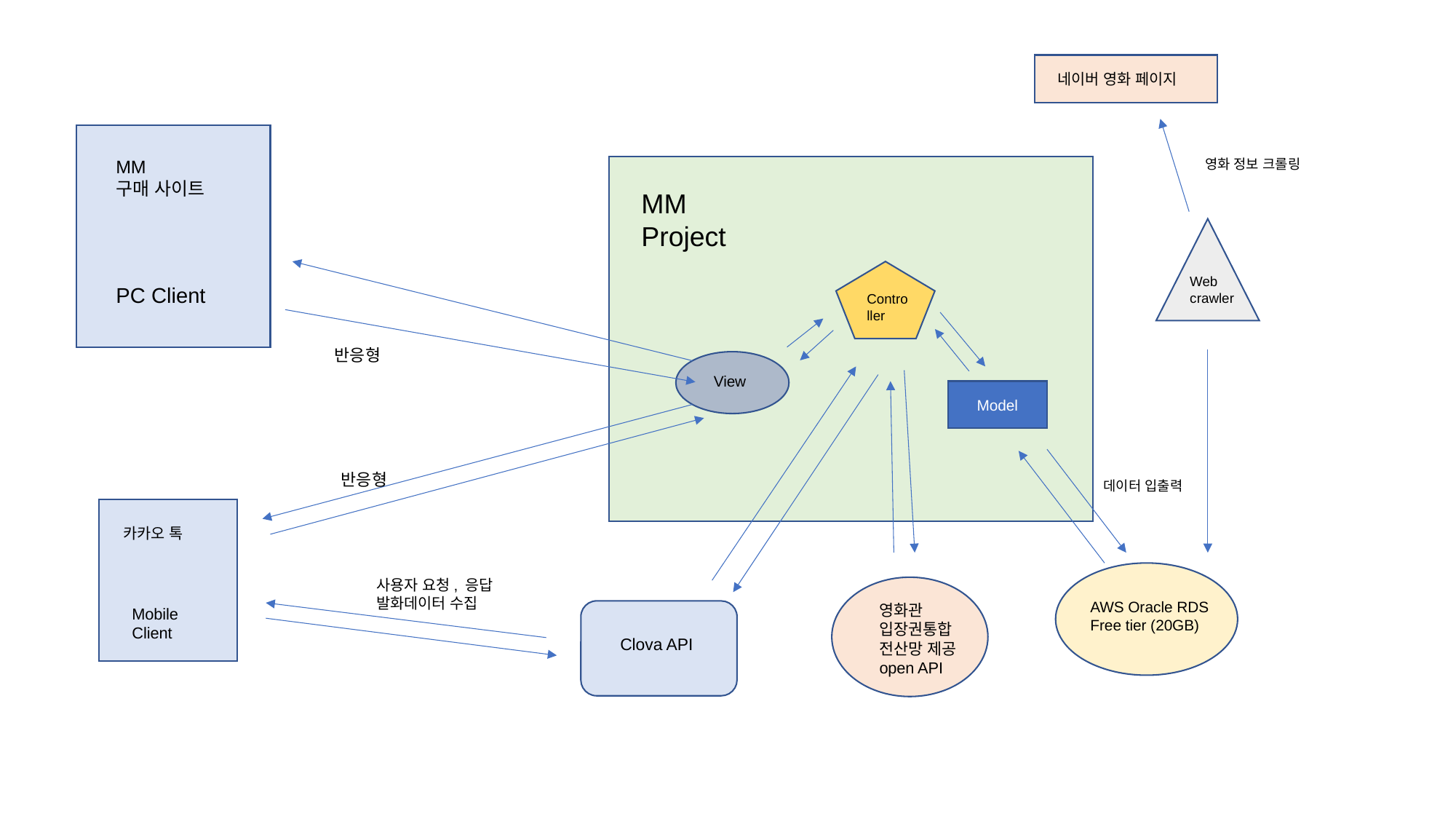

네이버 영화 페이지

MM
구매 사이트
영화 정보 크롤링

MM
Project

Web crawler
PC Client
Controller
반응형

View
Model
반응형
데이터 입출력

카카오 톡

사용자 요청, 응답 발화데이터 수집

AWS Oracle RDS
Free tier (20GB)
영화관 입장권통합전산망 제공 open API
Mobile Client

Clova API